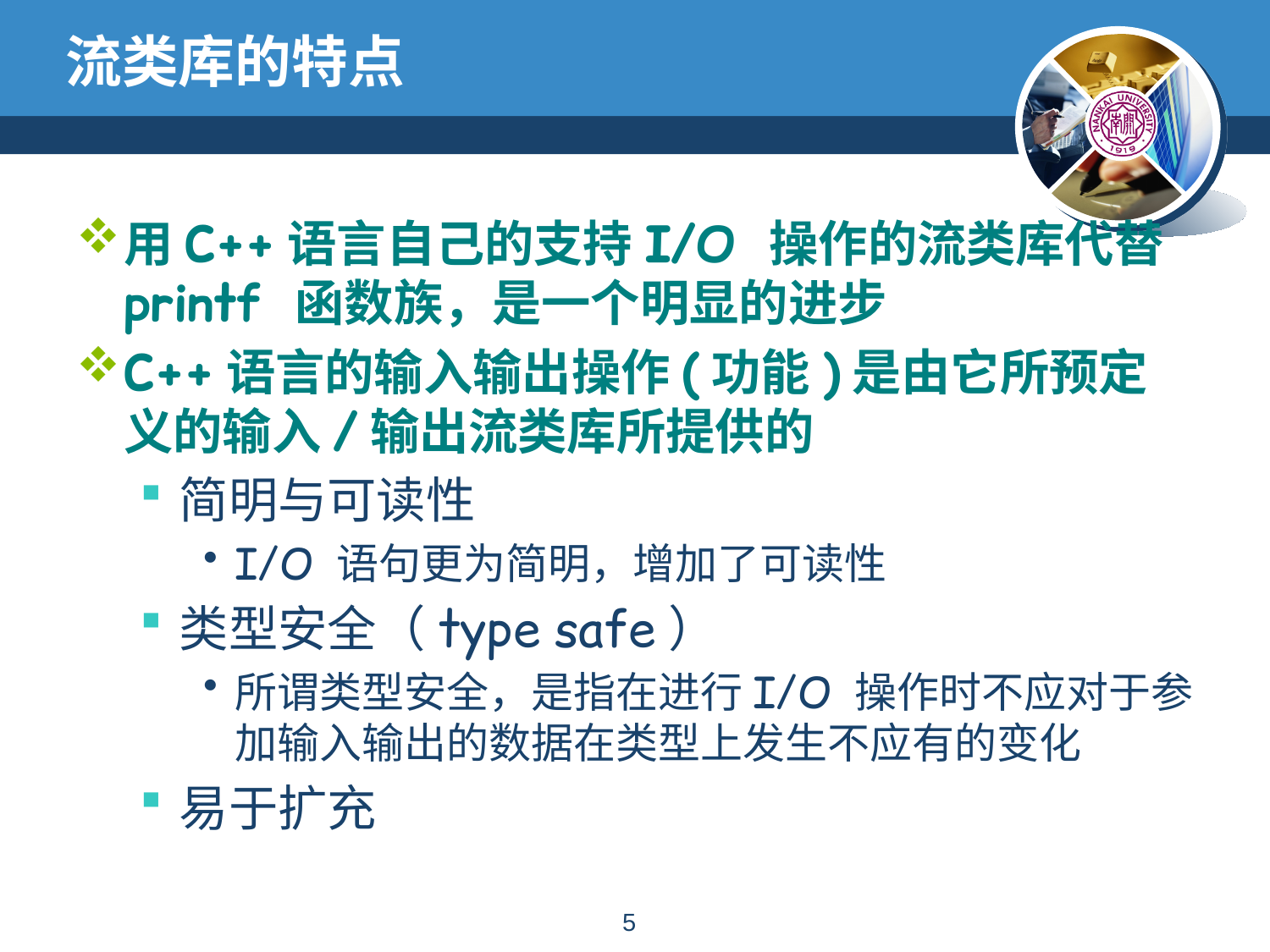

# 流类库的特点
用C++语言自己的支持I/O 操作的流类库代替printf 函数族，是一个明显的进步
C++语言的输入输出操作(功能)是由它所预定义的输入/输出流类库所提供的
简明与可读性
I/O 语句更为简明，增加了可读性
类型安全（type safe）
所谓类型安全，是指在进行I/O 操作时不应对于参加输入输出的数据在类型上发生不应有的变化
易于扩充
5